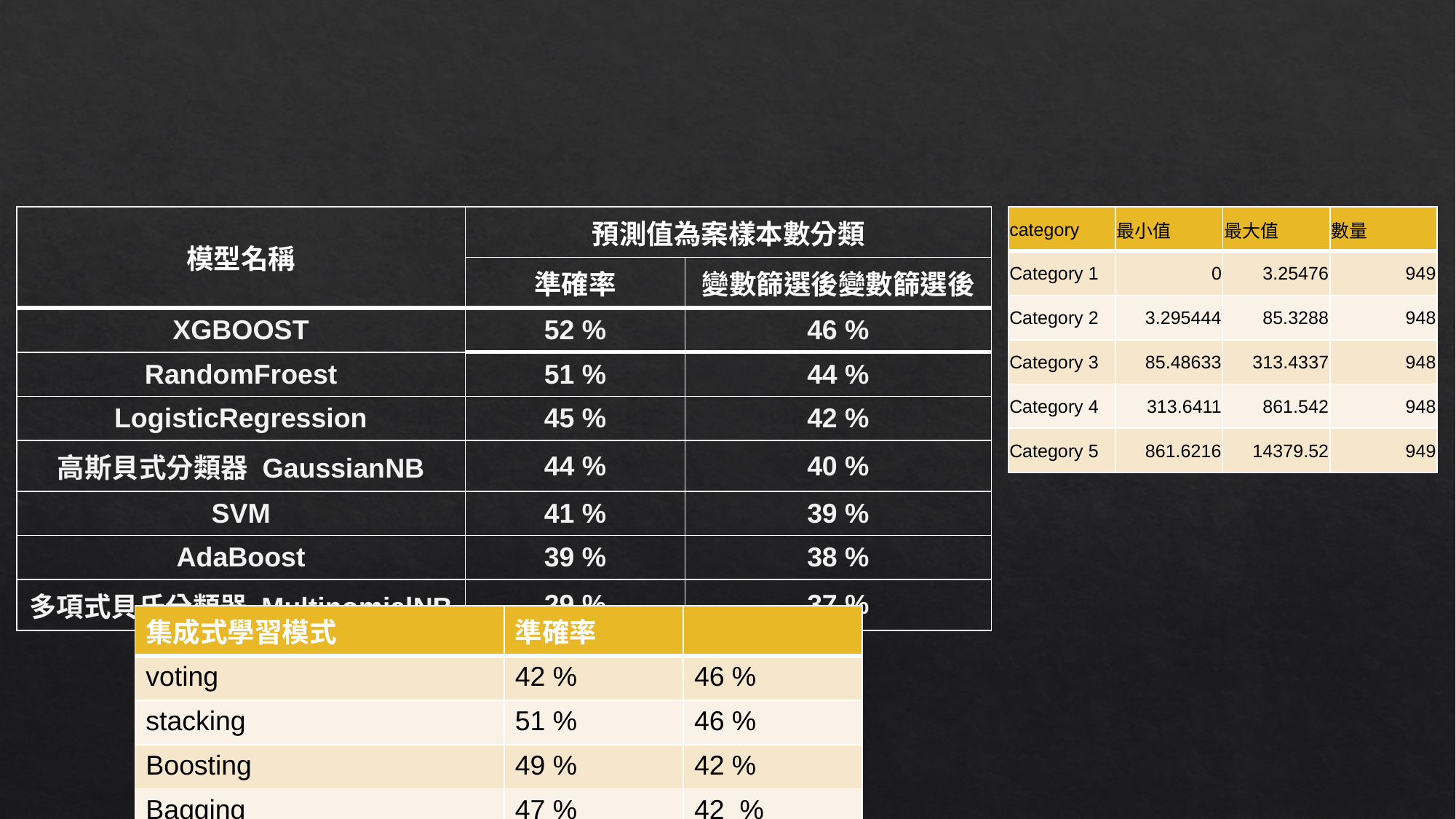

#
| 模型名稱 | 預測值為案樣本數分類 |  |
| --- | --- | --- |
|  | 準確率 | 變數篩選後變數篩選後 |
| XGBOOST | 52 % | 46 % |
| RandomFroest | 51 % | 44 % |
| LogisticRegression | 45 % | 42 % |
| 高斯貝式分類器 GaussianNB | 44 % | 40 % |
| SVM | 41 % | 39 % |
| AdaBoost | 39 % | 38 % |
| 多項式貝氏分類器 MultinomialNB | 29 % | 37 % |

| category | 最小值 | 最大值 | 數量 |
| --- | --- | --- | --- |
| Category 1 | 0 | 3.25476 | 949 |
| Category 2 | 3.295444 | 85.3288 | 948 |
| Category 3 | 85.48633 | 313.4337 | 948 |
| Category 4 | 313.6411 | 861.542 | 948 |
| Category 5 | 861.6216 | 14379.52 | 949 |
| 集成式學習模式 | 準確率 |  |
| --- | --- | --- |
| voting | 42 % | 46 % |
| stacking | 51 % | 46 % |
| Boosting | 49 % | 42 % |
| Bagging | 47 % | 42 % |